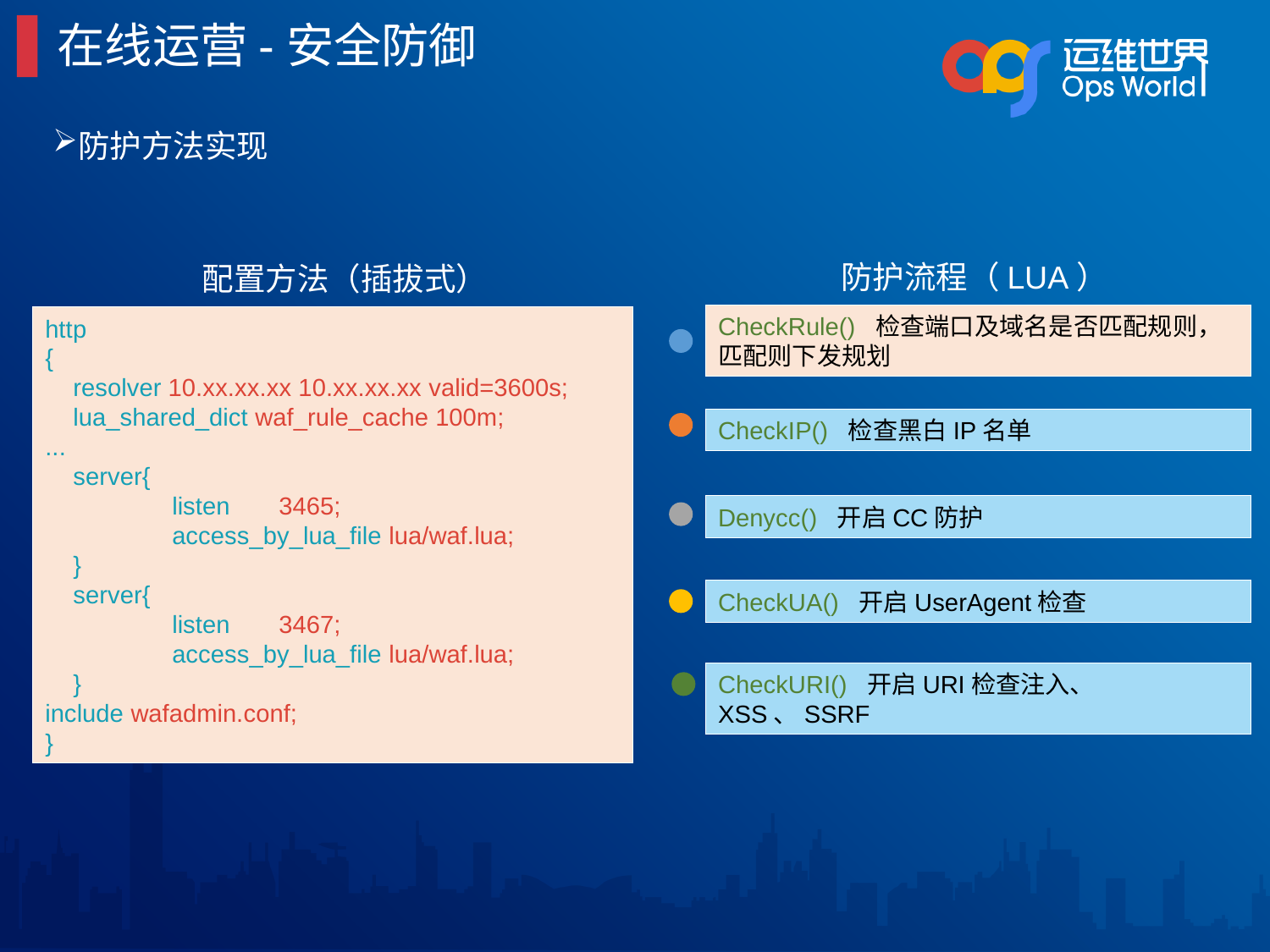

在线运营-安全防御

防护方法实现
防护流程（LUA）
CheckRule()  检查端口及域名是否匹配规则，匹配则下发规划

CheckIP()  检查黑白IP名单

Denycc()  开启CC防护

CheckUA()  开启UserAgent检查

CheckURI()  开启URI检查注入、 XSS、SSRF

配置方法（插拔式）
http
{
    resolver 10.xx.xx.xx 10.xx.xx.xx valid=3600s;
    lua_shared_dict waf_rule_cache 100m;
...
    server{
	listen       3465;
	access_by_lua_file lua/waf.lua;
    }
    server{
	listen       3467;
	access_by_lua_file lua/waf.lua;
    }
include wafadmin.conf;
}